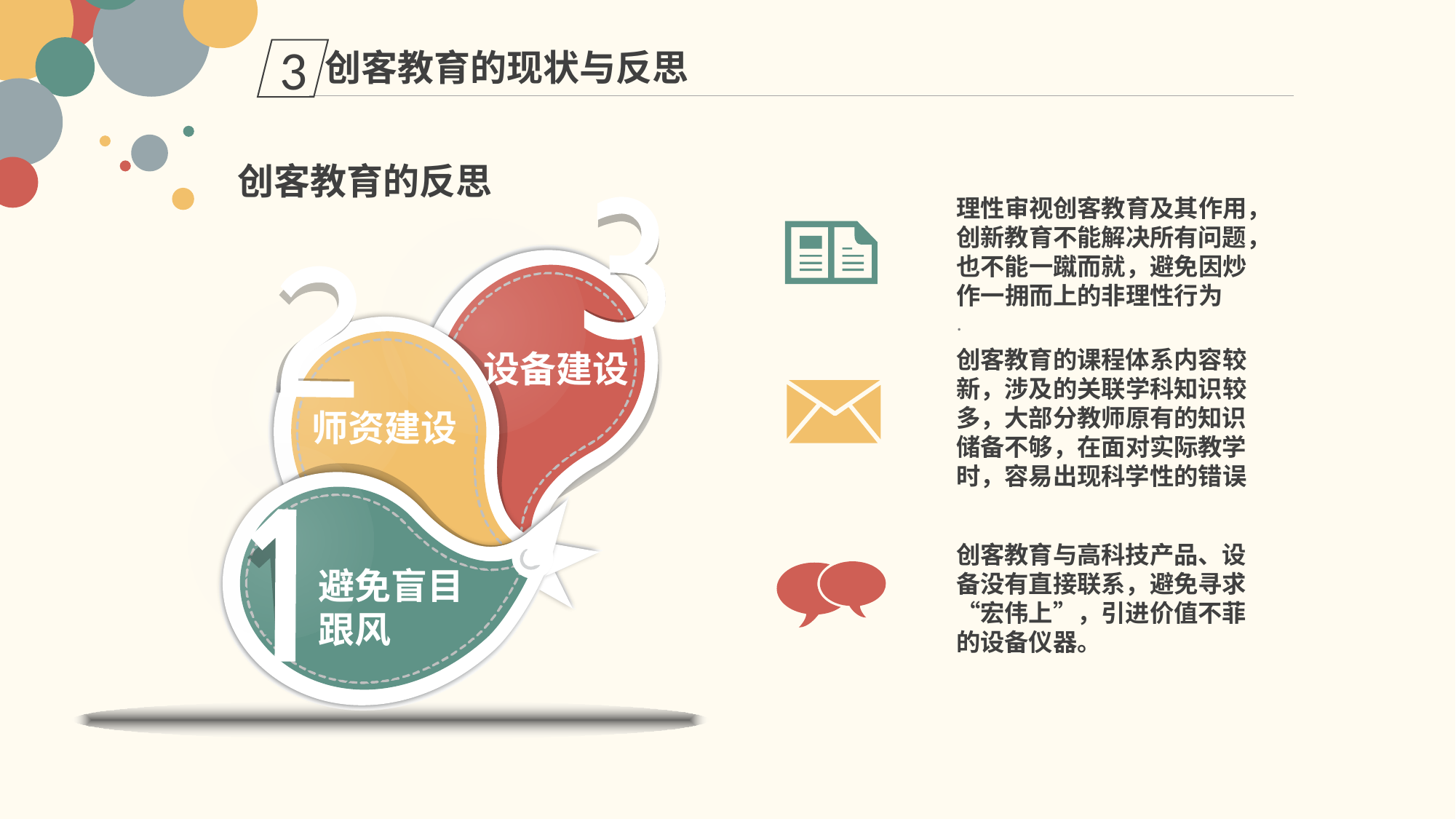

创客教育的现状与反思
3
创客教育的反思
理性审视创客教育及其作用，创新教育不能解决所有问题，也不能一蹴而就，避免因炒作一拥而上的非理性行为
.

创客教育的课程体系内容较新，涉及的关联学科知识较多，大部分教师原有的知识储备不够，在面对实际教学时，容易出现科学性的错误
设备建设

师资建设

创客教育与高科技产品、设备没有直接联系，避免寻求“宏伟上”，引进价值不菲的设备仪器。

避免盲目
跟风